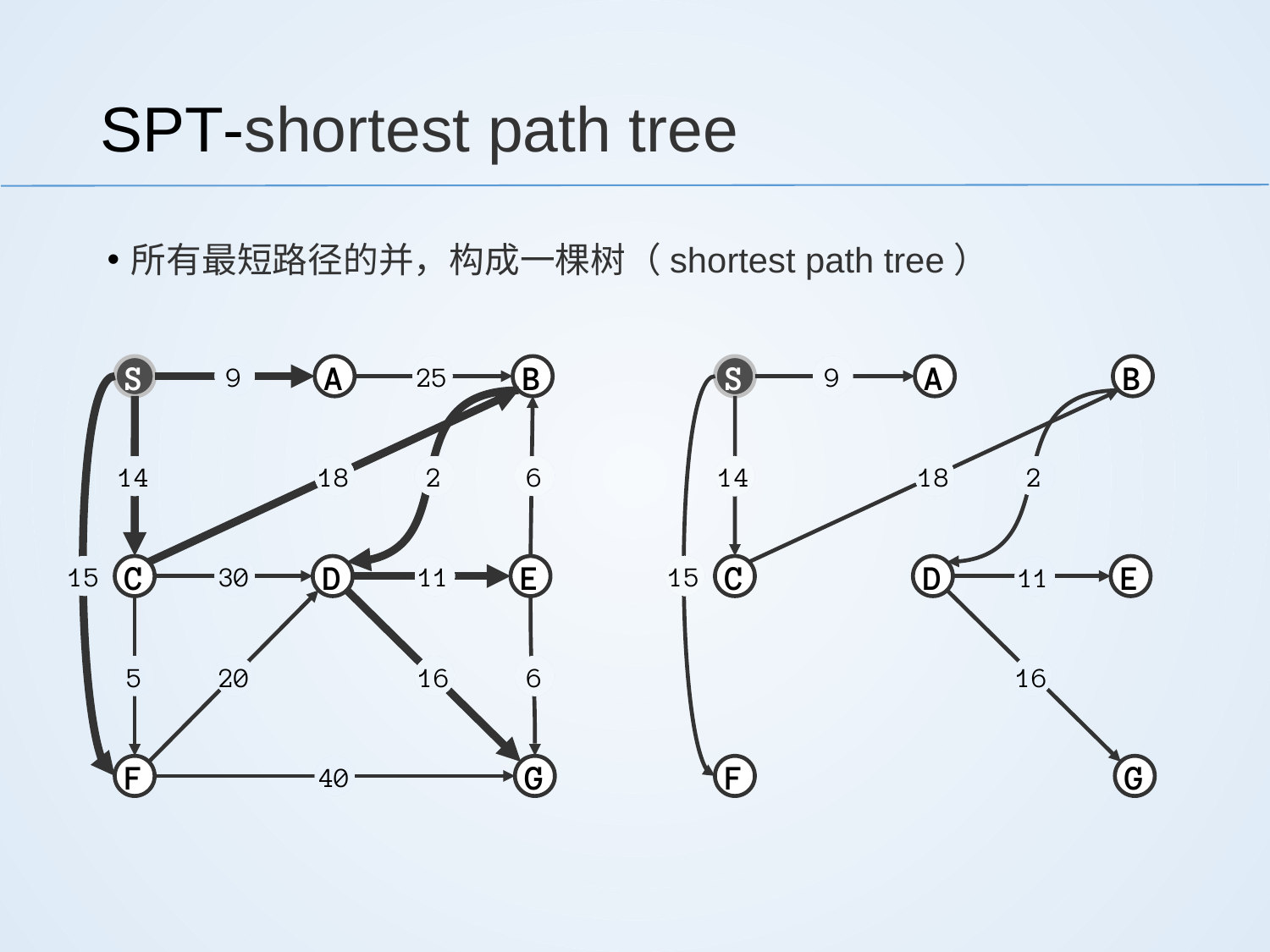

# SPT-shortest path tree
所有最短路径的并，构成一棵树（shortest path tree）
S
9
A
25
B
S
9
A
B
14
18
2
6
14
18
2
15
C
30
D
11
E
15
C
D
E
11
5
20
16
6
16
F
40
G
F
G